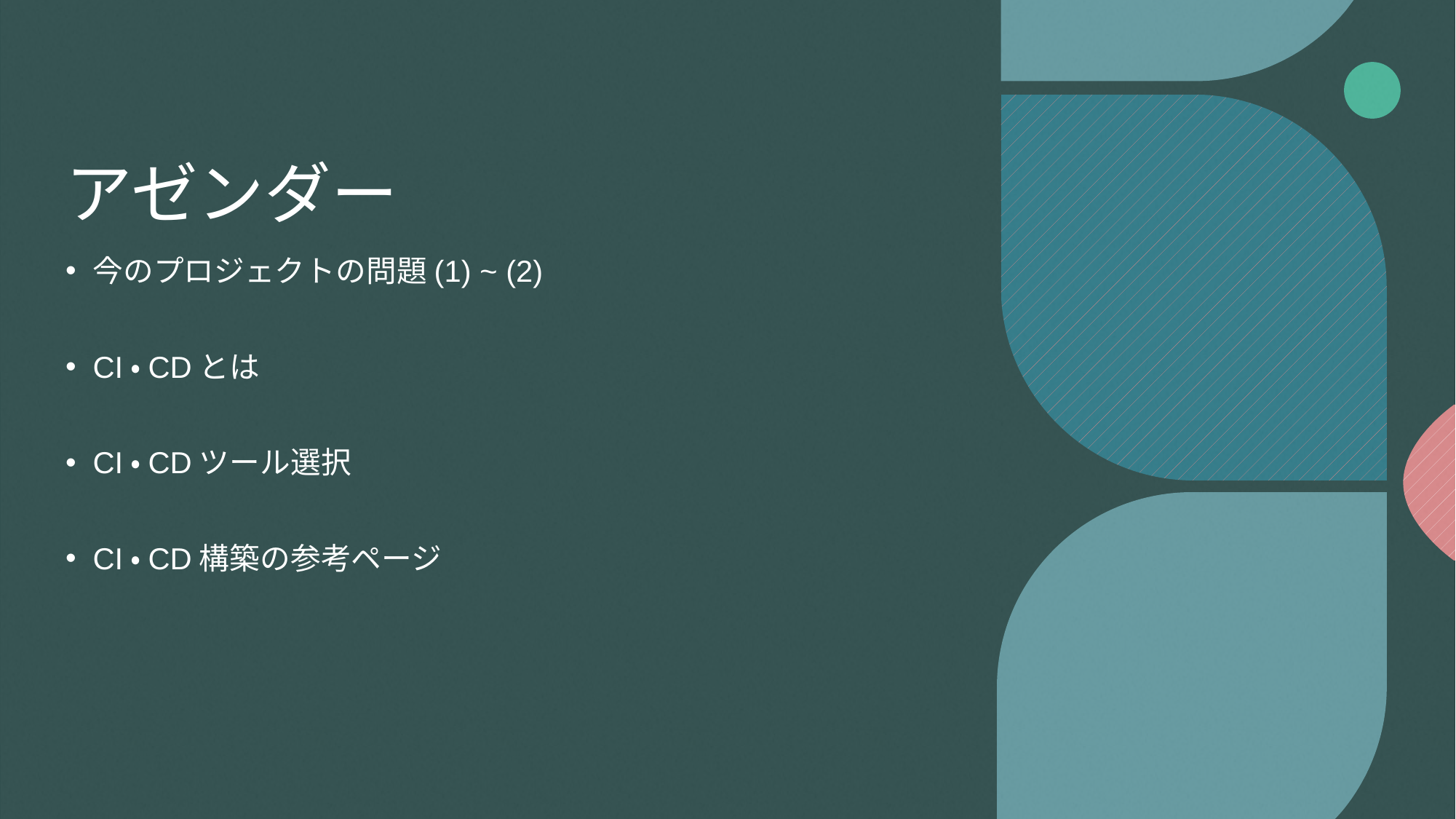

# アゼンダー
今のプロジェクトの問題(1) ~ (2)

CI・CDとは

CI・CDツール選択

CI・CD構築の参考ページ